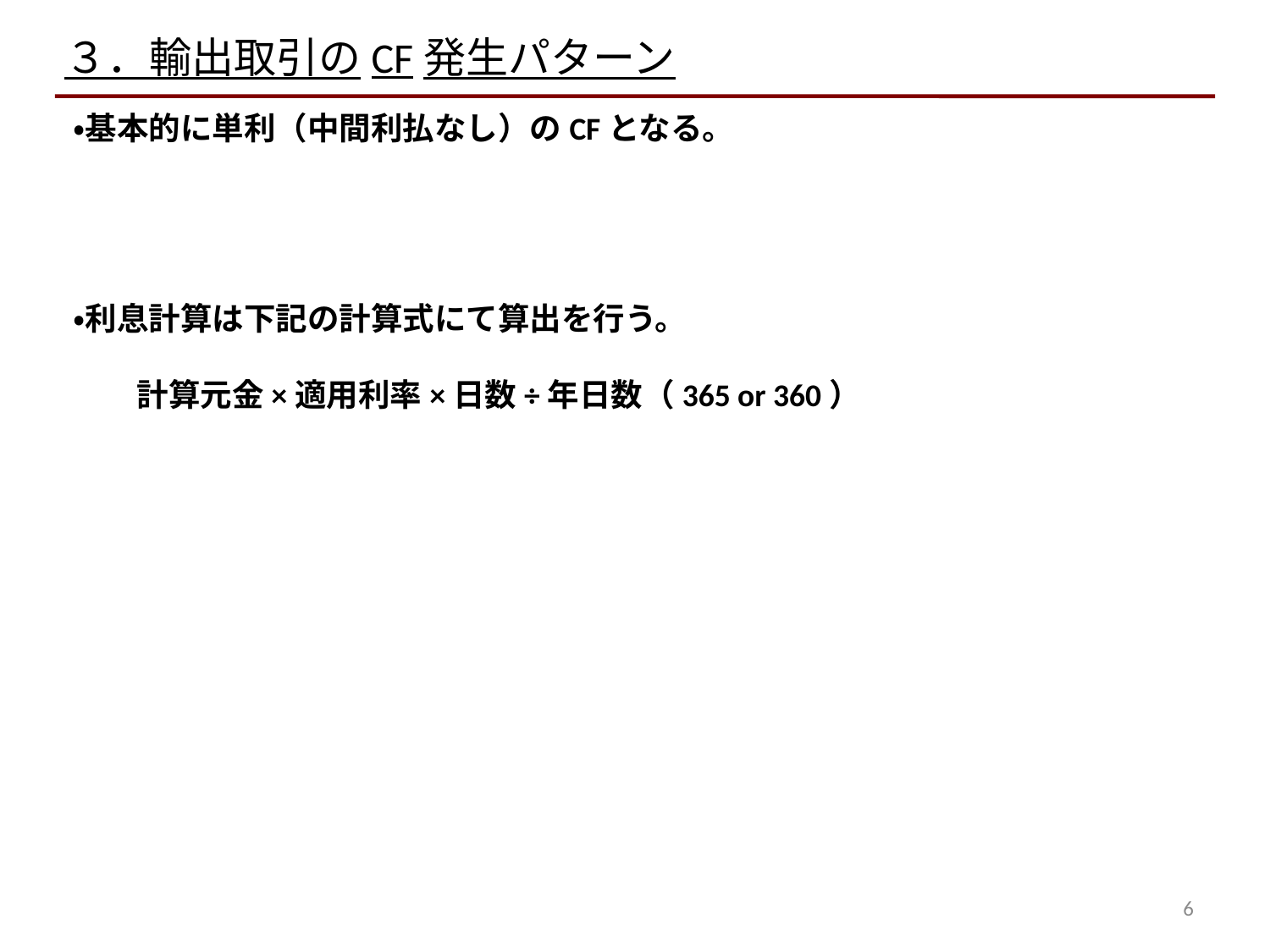

# ３．輸出取引のCF発生パターン

・基本的に単利（中間利払なし）のCFとなる。

・利息計算は下記の計算式にて算出を行う。

　　計算元金×適用利率×日数÷年日数（365 or 360）

6